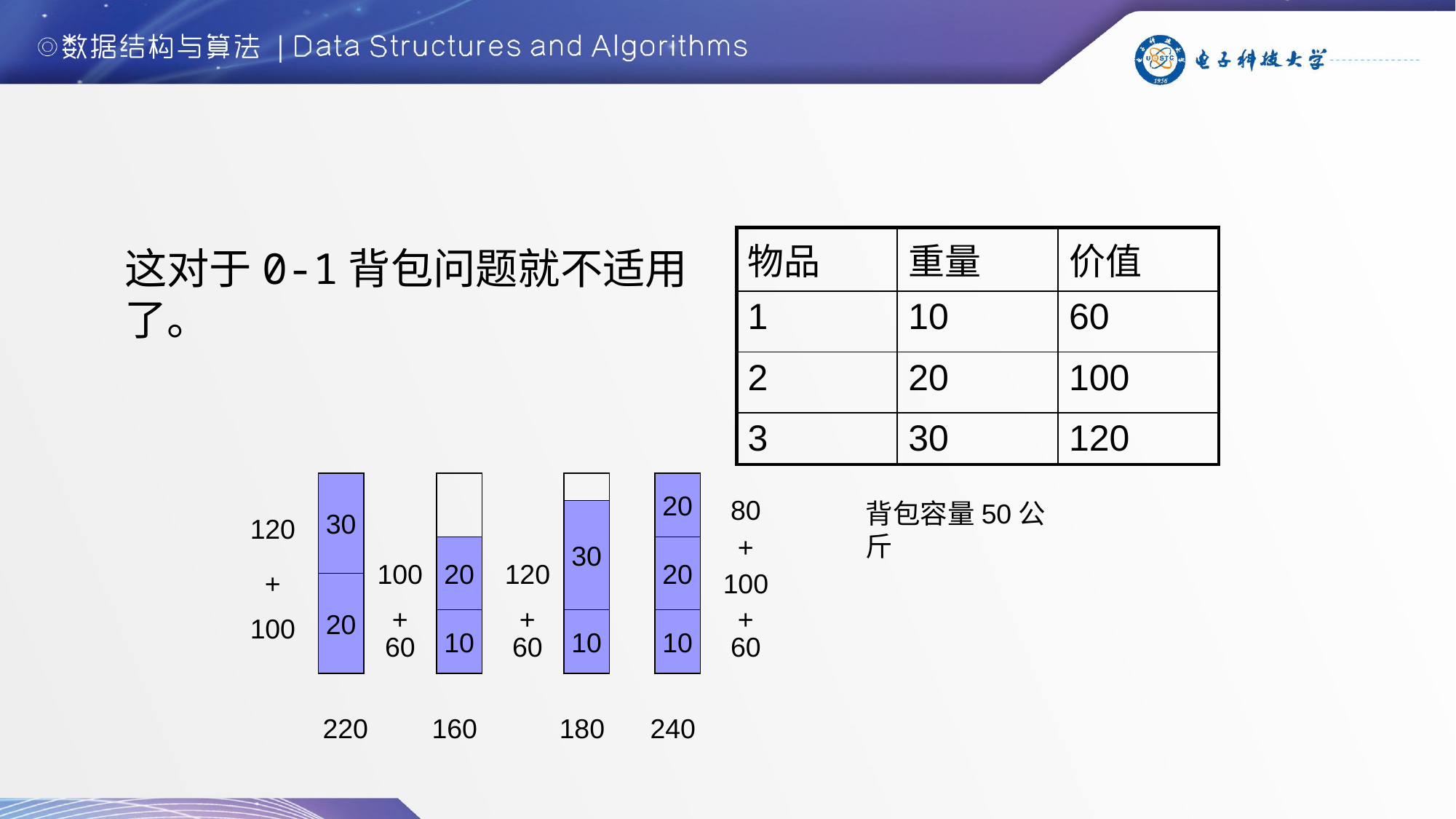

#
| 物品 | 重量 | 价值 |
| --- | --- | --- |
| 1 | 10 | 60 |
| 2 | 20 | 100 |
| 3 | 30 | 120 |
  	这对于0-1背包问题就不适用了。
30

20
80
背包容量50公斤
120
30
+
20
20
100
120
+
100
20
+
+
+
100
10
10
10
60
60
60
220
160
180
240